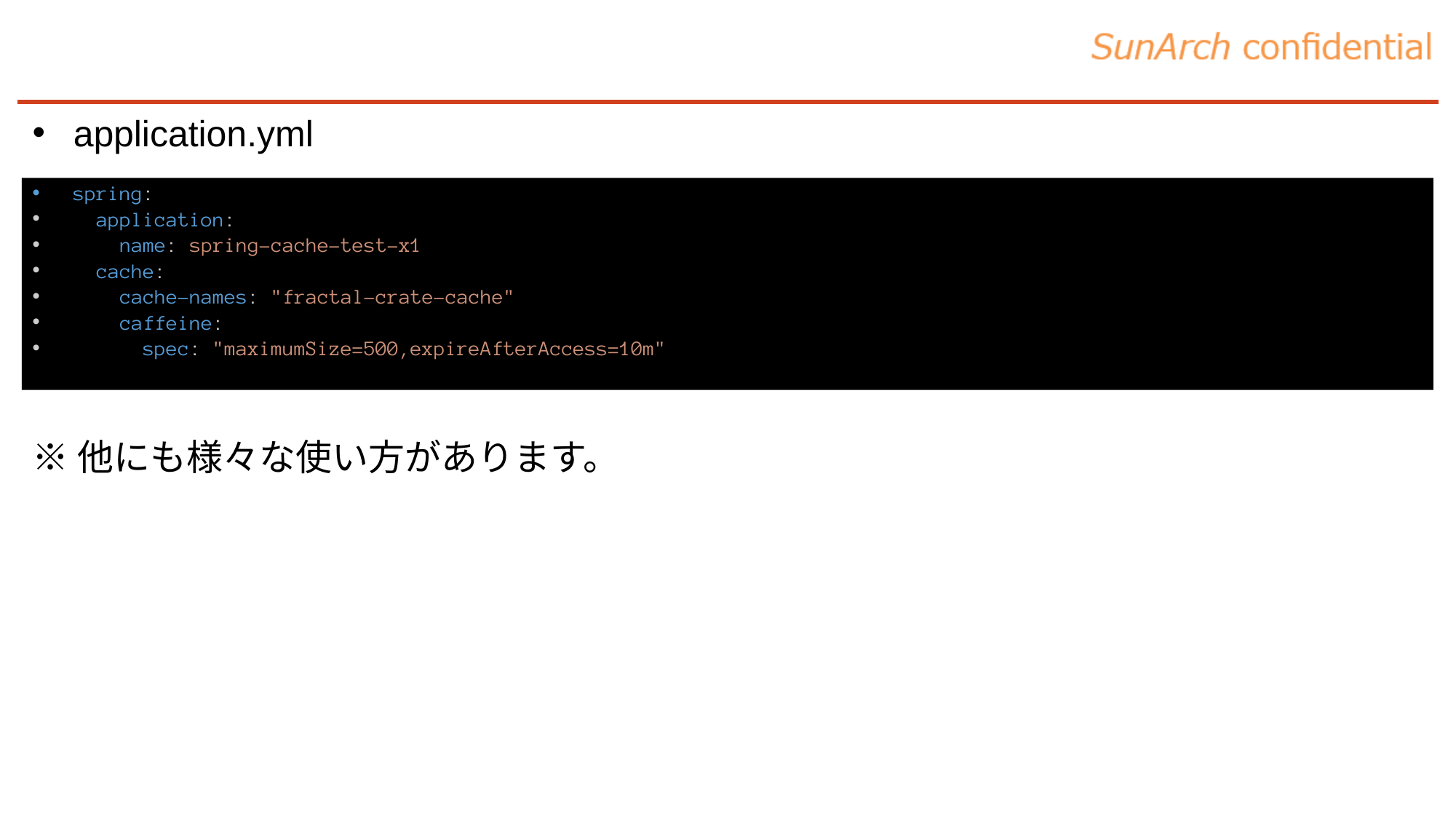

application.yml

spring:
  application:
    name: spring-cache-test-x1
  cache:
    cache-names: "fractal-crate-cache"
    caffeine:
      spec: "maximumSize=500,expireAfterAccess=10m"
※他にも様々な使い方があります。